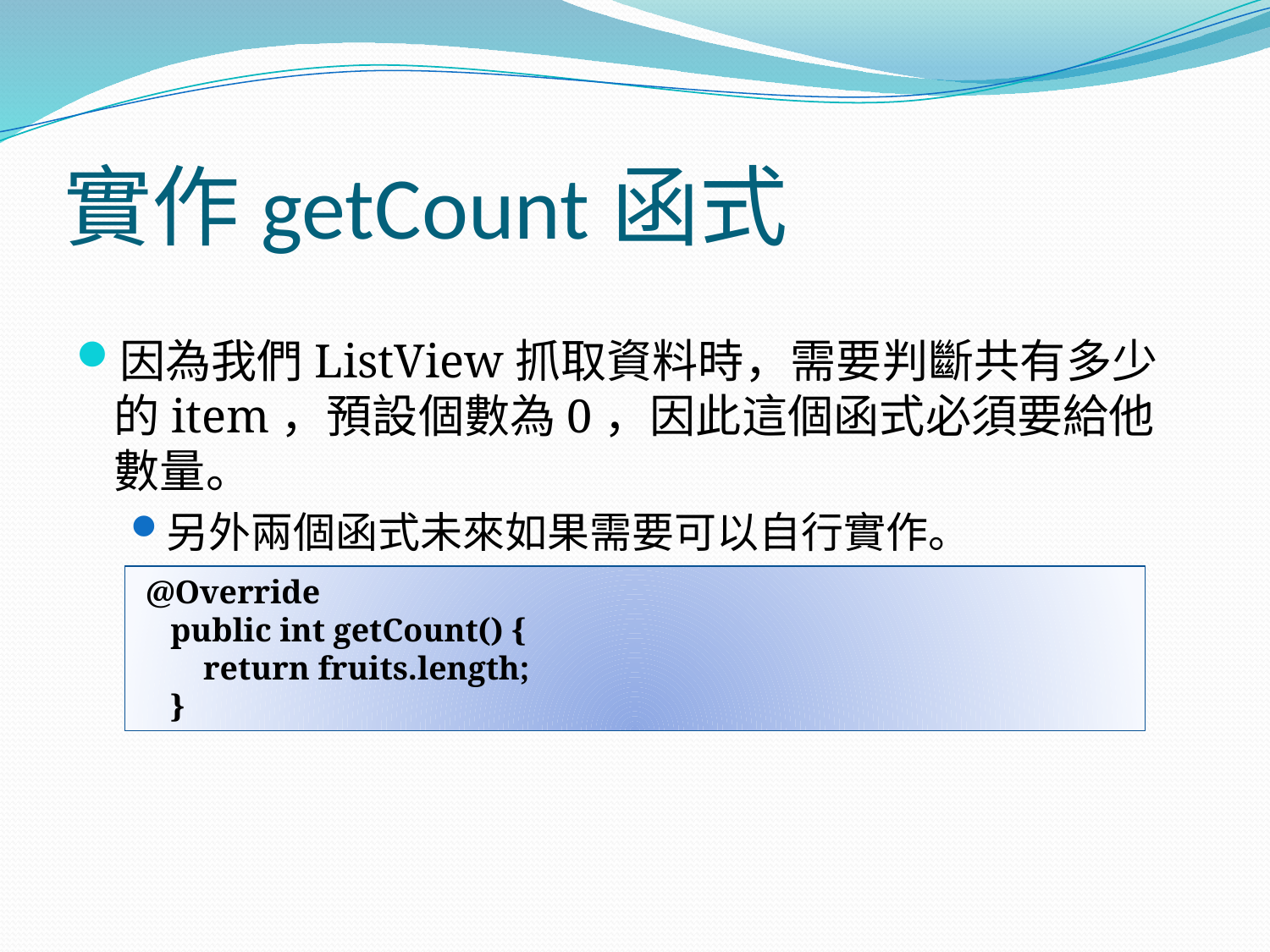

# 實作getCount函式
因為我們ListView抓取資料時，需要判斷共有多少的item，預設個數為0，因此這個函式必須要給他數量。
另外兩個函式未來如果需要可以自行實作。
 @Override
    public int getCount() {
        return fruits.length;
    }